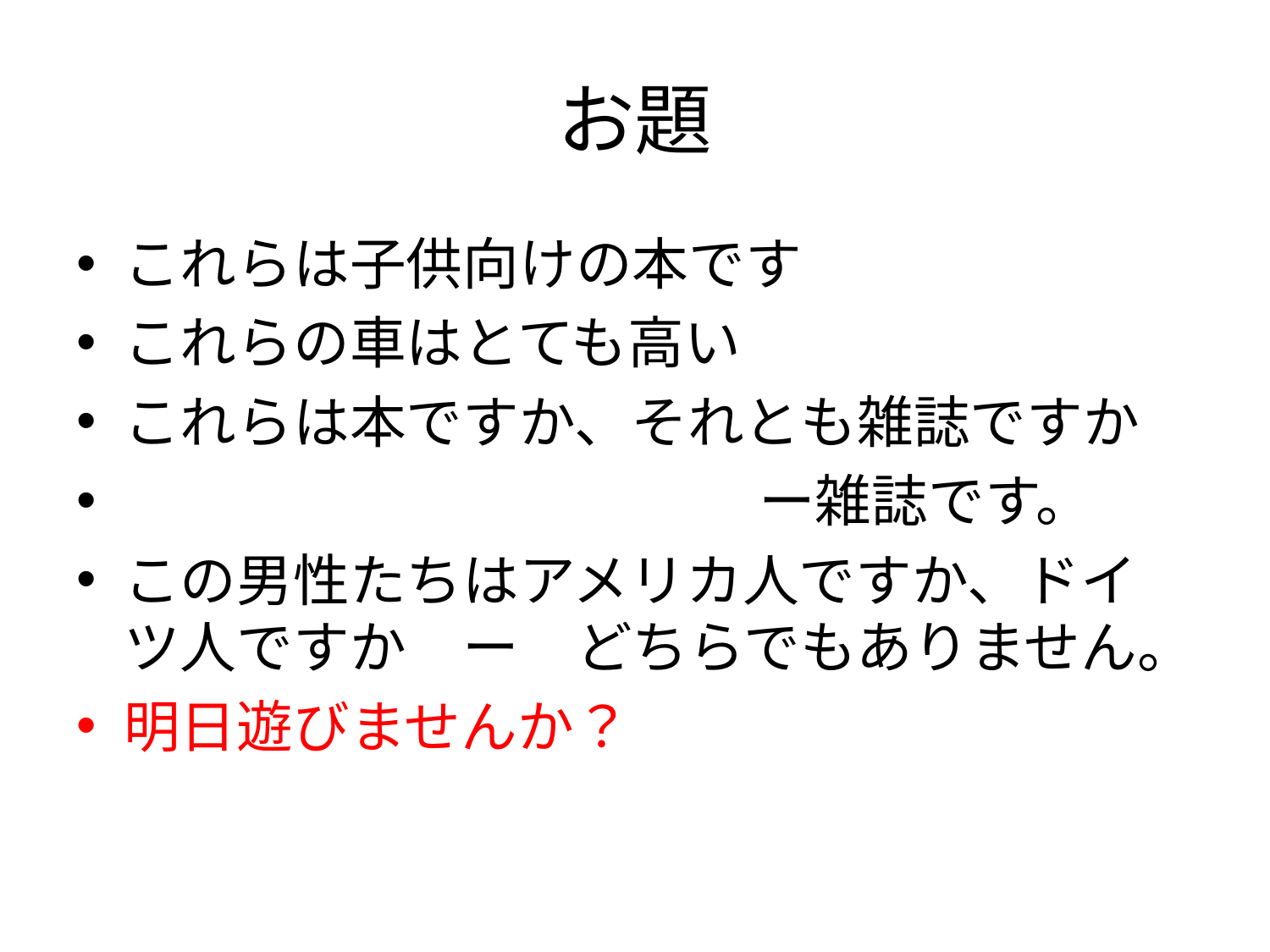

# お題
これらは子供向けの本です
これらの車はとても高い
これらは本ですか、それとも雑誌ですか
　					ー雑誌です。
この男性たちはアメリカ人ですか、ドイツ人ですか　ー　どちらでもありません。
明日遊びませんか？